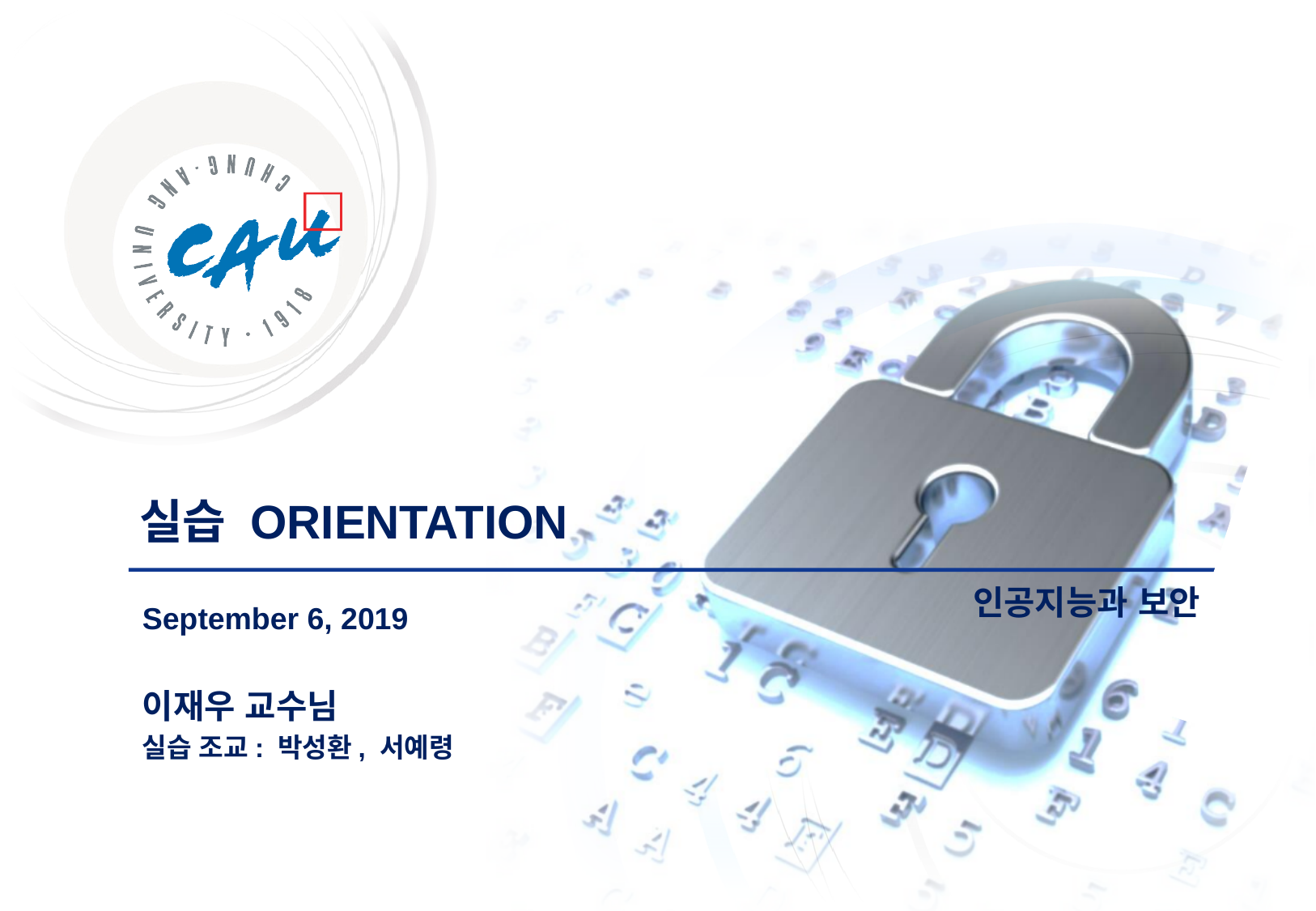

# 실습 ORIENTATION
인공지능과 보안
September 6, 2019

이재우 교수님
실습 조교: 박성환, 서예령